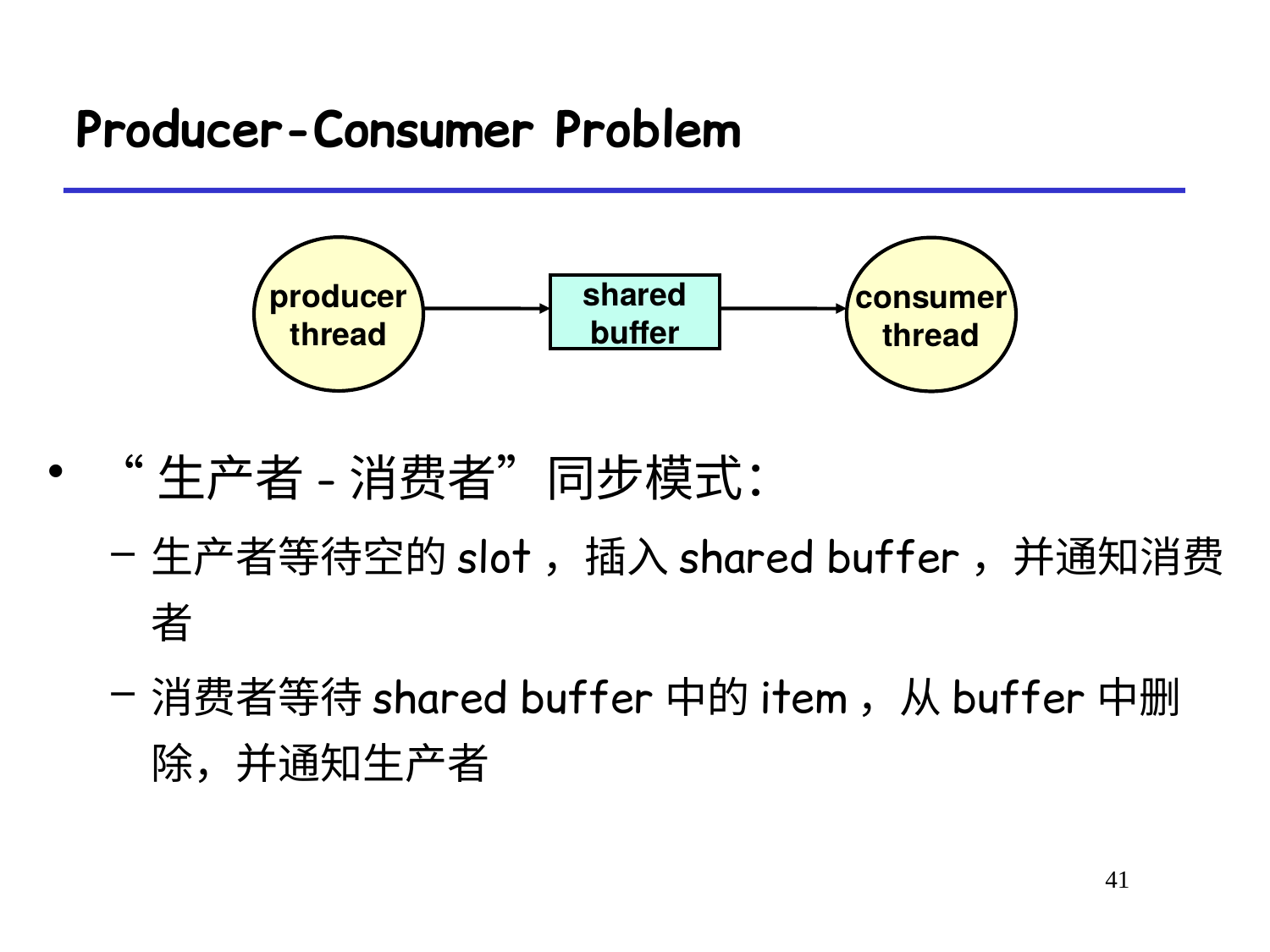

# Producer-Consumer Problem
producer
thread
consumer
thread
shared
buffer

“生产者-消费者”同步模式：
生产者等待空的slot，插入shared buffer，并通知消费者
消费者等待shared buffer中的item，从buffer中删除，并通知生产者
41